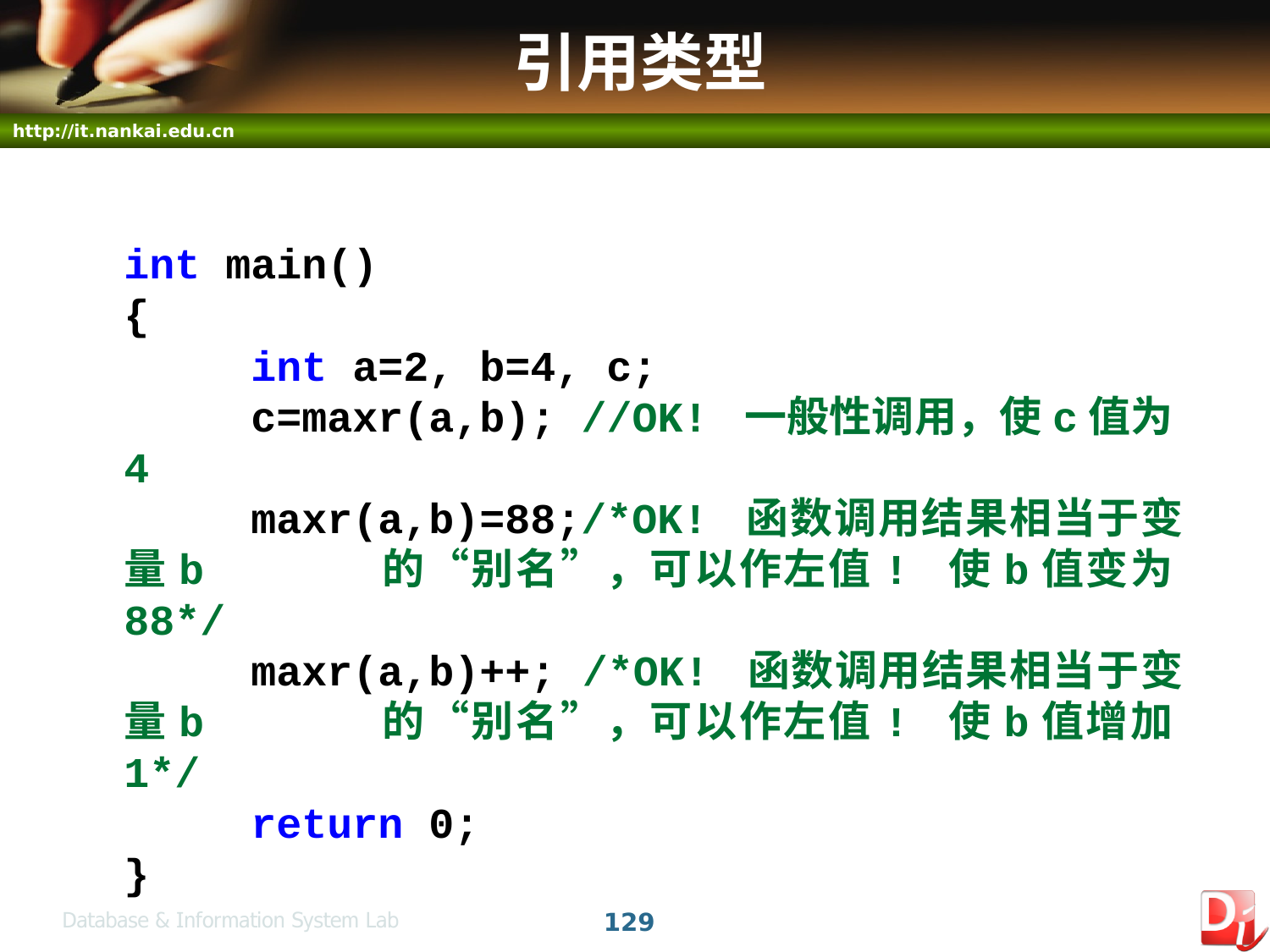

# 引用类型

	int main()
	{
		int a=2, b=4, c;
		c=maxr(a,b); //OK! 一般性调用，使c值为4
		maxr(a,b)=88;/*OK! 函数调用结果相当于变量b		的“别名”，可以作左值! 使b值变为88*/
		maxr(a,b)++; /*OK! 函数调用结果相当于变量b		的“别名”，可以作左值! 使b值增加1*/
		return 0;
	}
129
Database & Information System Lab